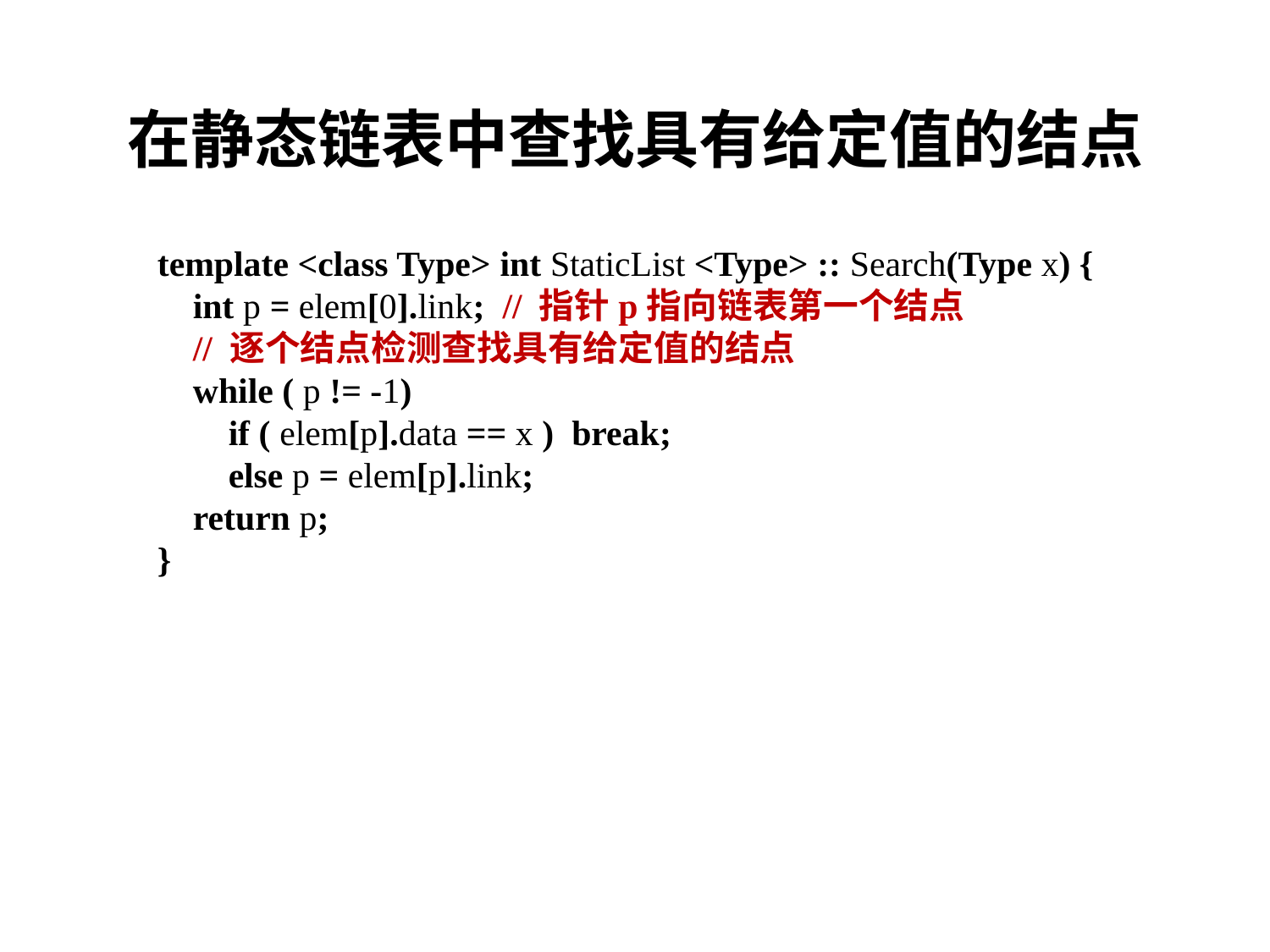

# 在静态链表中查找具有给定值的结点
template <class Type> int StaticList <Type> :: Search(Type x) {
    int p = elem[0].link;  // 指针p指向链表第一个结点
    // 逐个结点检测查找具有给定值的结点
    while ( p != -1)
        if ( elem[p].data == x )  break;
        else p = elem[p].link;
    return p;
}